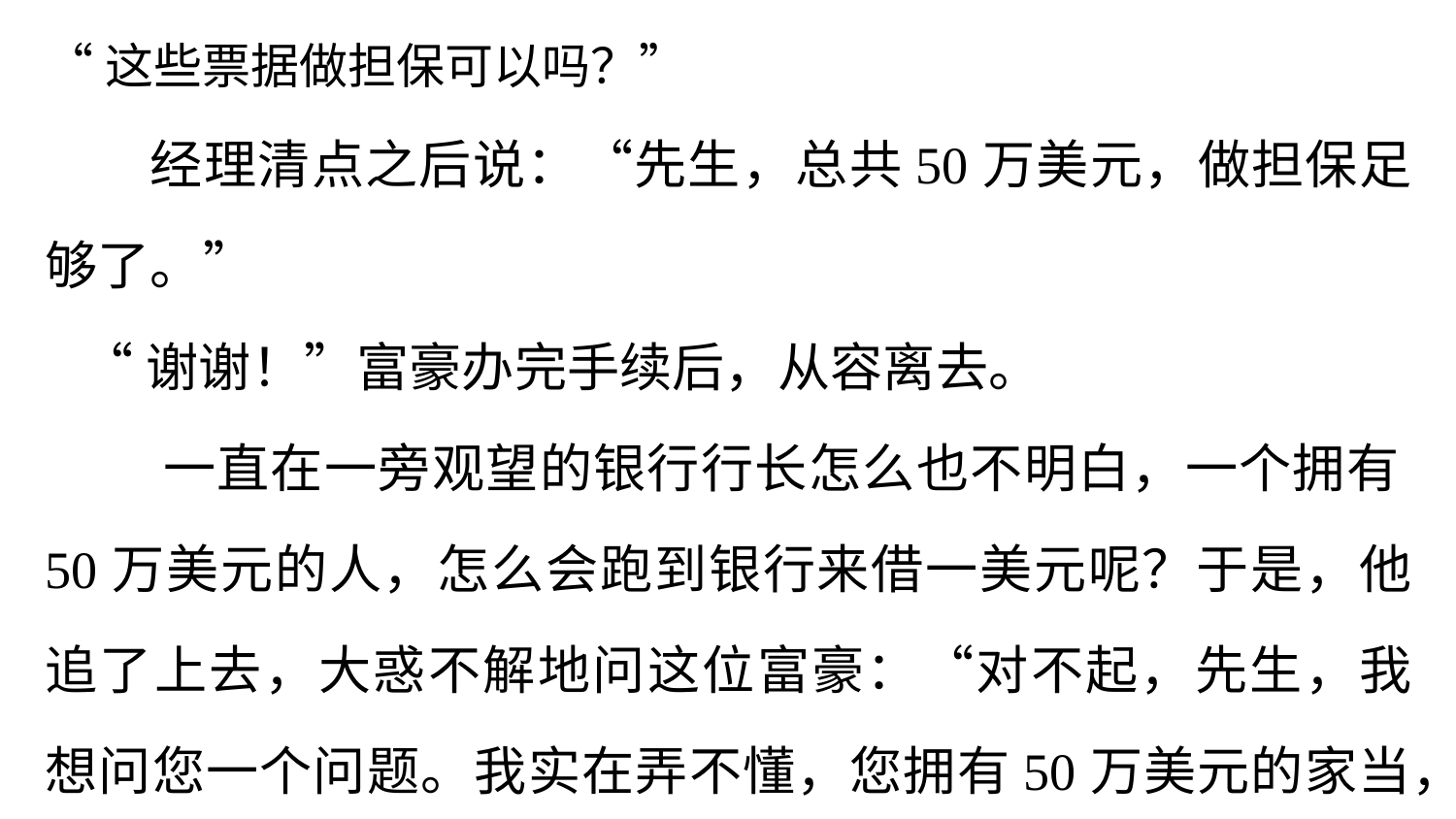

“这些票据做担保可以吗？”
       经理清点之后说：“先生，总共50万美元，做担保足够了。”
   “谢谢！”富豪办完手续后，从容离去。
        一直在一旁观望的银行行长怎么也不明白，一个拥有50万美元的人，怎么会跑到银行来借一美元呢？于是，他追了上去，大惑不解地问这位富豪：“对不起，先生，我想问您一个问题。我实在弄不懂，您拥有50万美元的家当，